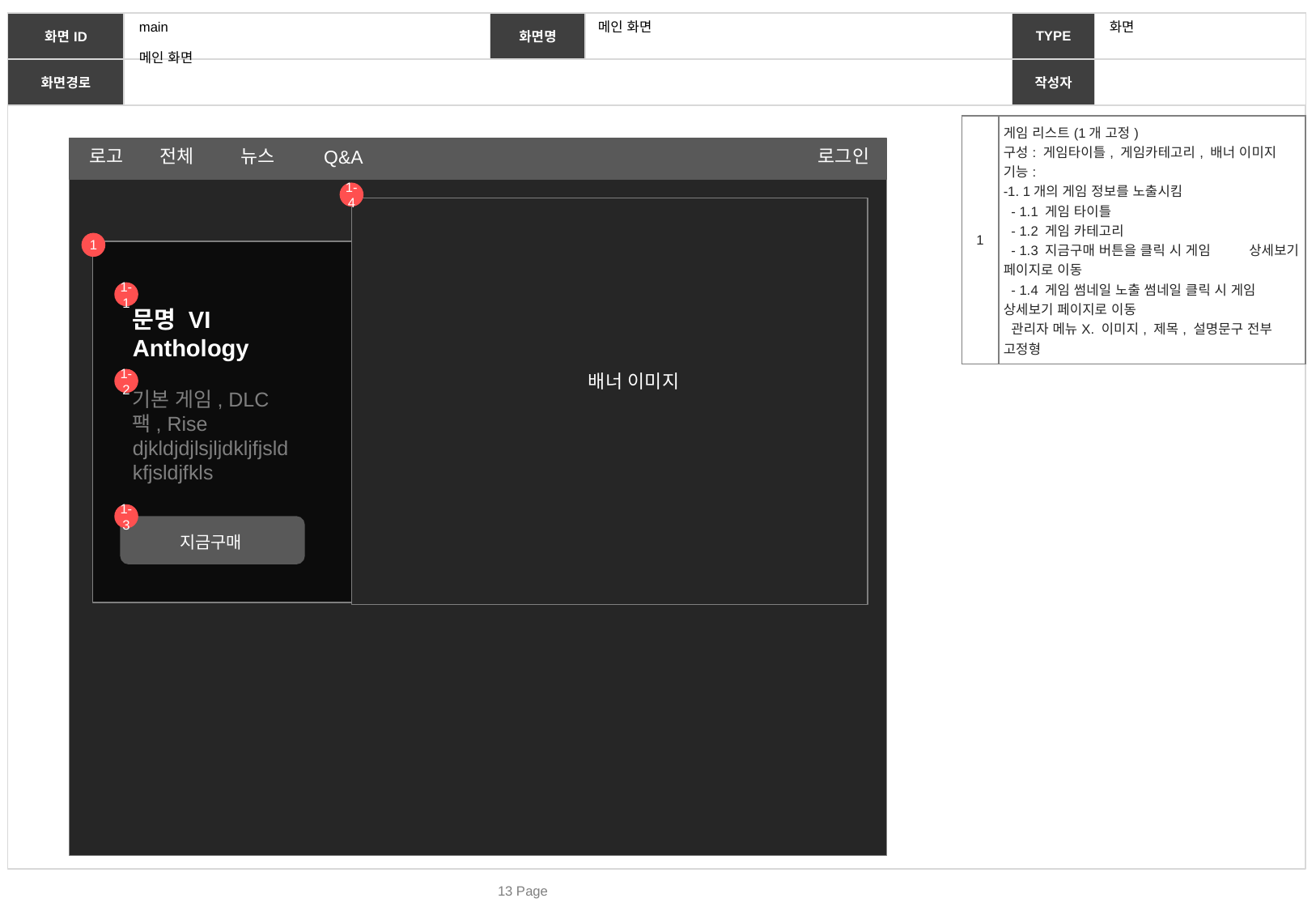

main
메인 화면
화면
메인 화면
| 1 | 게임 리스트(1개 고정) 구성: 게임타이틀, 게임카테고리, 배너 이미지 기능: -1. 1개의 게임 정보를 노출시킴 - 1.1 게임 타이틀 - 1.2 게임 카테고리 - 1.3 지금구매 버튼을 클릭 시 게임 상세보기 페이지로 이동 - 1.4 게임 썸네일 노출 썸네일 클릭 시 게임 상세보기 페이지로 이동 관리자 메뉴X. 이미지, 제목, 설명문구 전부 고정형 |
| --- | --- |

로고
전체
뉴스
로그인
Q&A

1-4

1

1-1
문명 VI
Anthology
배너 이미지
1-2
기본 게임, DLC 팩, Rise djkldjdjlsjljdkljfjsldkfjsldjfkls
지금 구매
1-3

지금구매